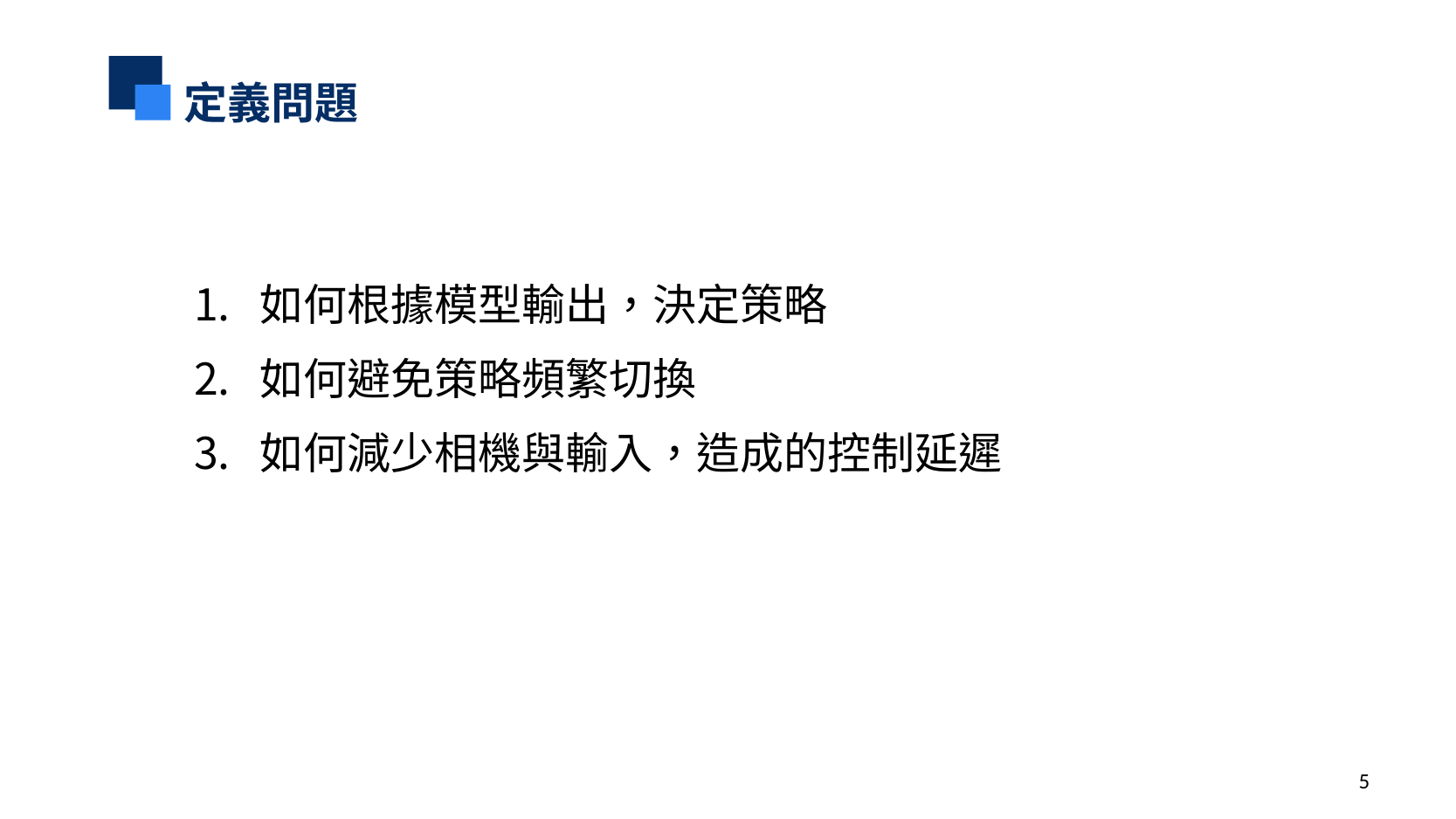

定義問題

如何根據模型輸出，決定策略
如何避免策略頻繁切換
如何減少相機與輸入，造成的控制延遲

5